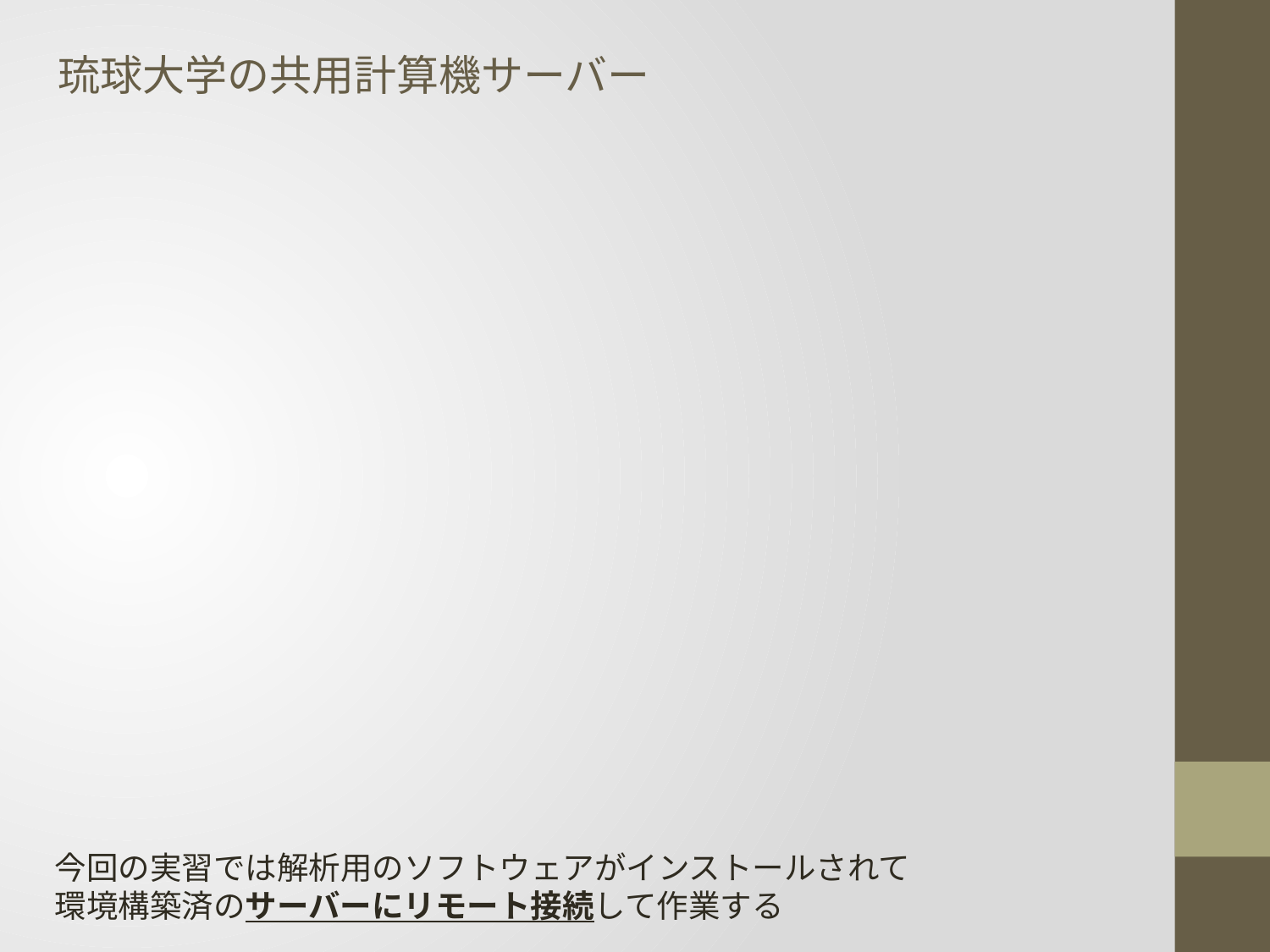

琉球大学の共用計算機サーバー
今回の実習では解析用のソフトウェアがインストールされて
環境構築済のサーバーにリモート接続して作業する